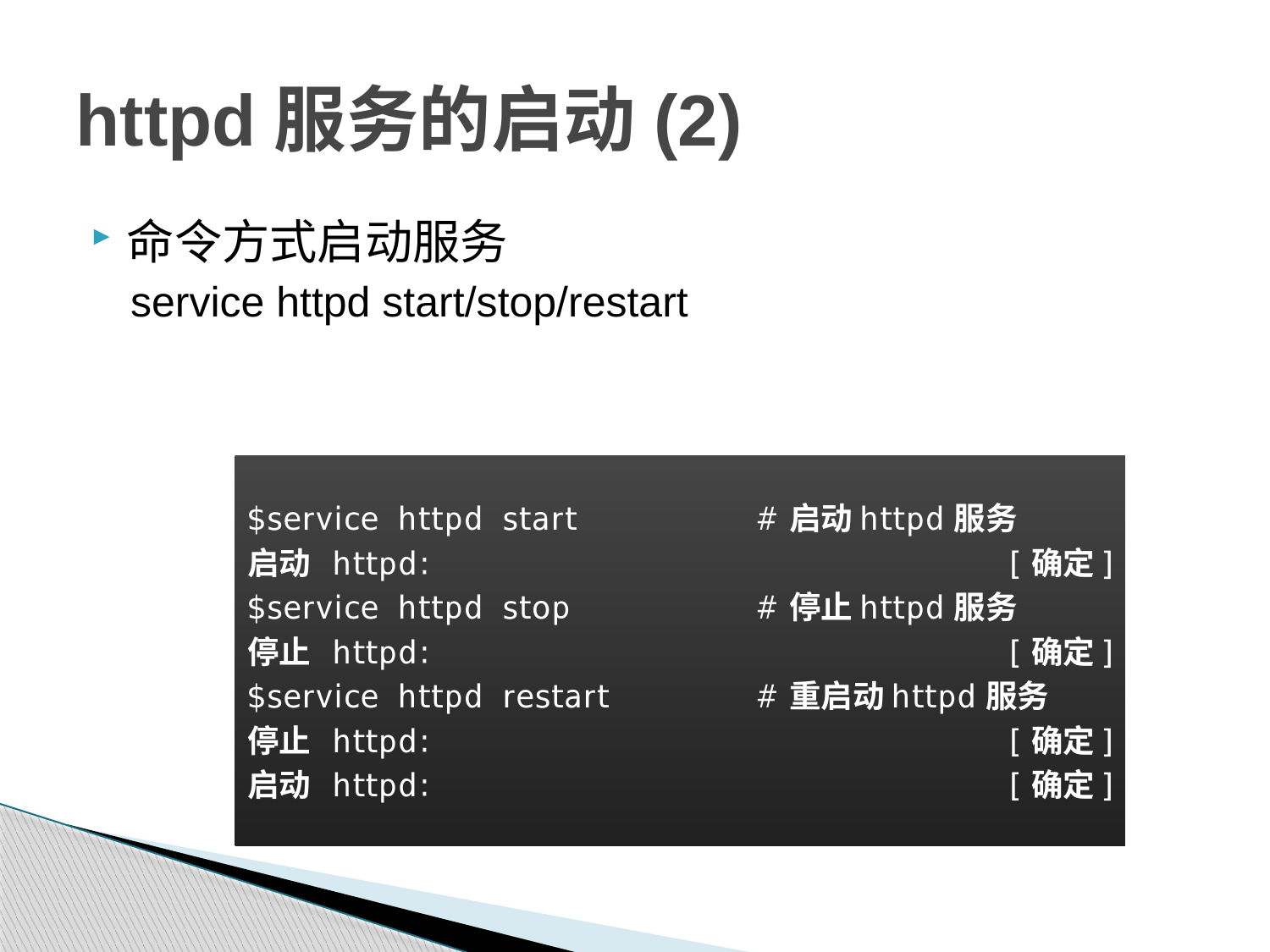

# httpd服务的启动(2)
命令方式启动服务
service httpd start/stop/restart
$service  httpd  start		#启动httpd服务
启动  httpd:					[确定]
$service  httpd  stop		#停止httpd服务
停止  httpd:					[确定]
$service  httpd  restart		#重启动httpd服务
停止  httpd:					[确定]
启动  httpd:					[确定]